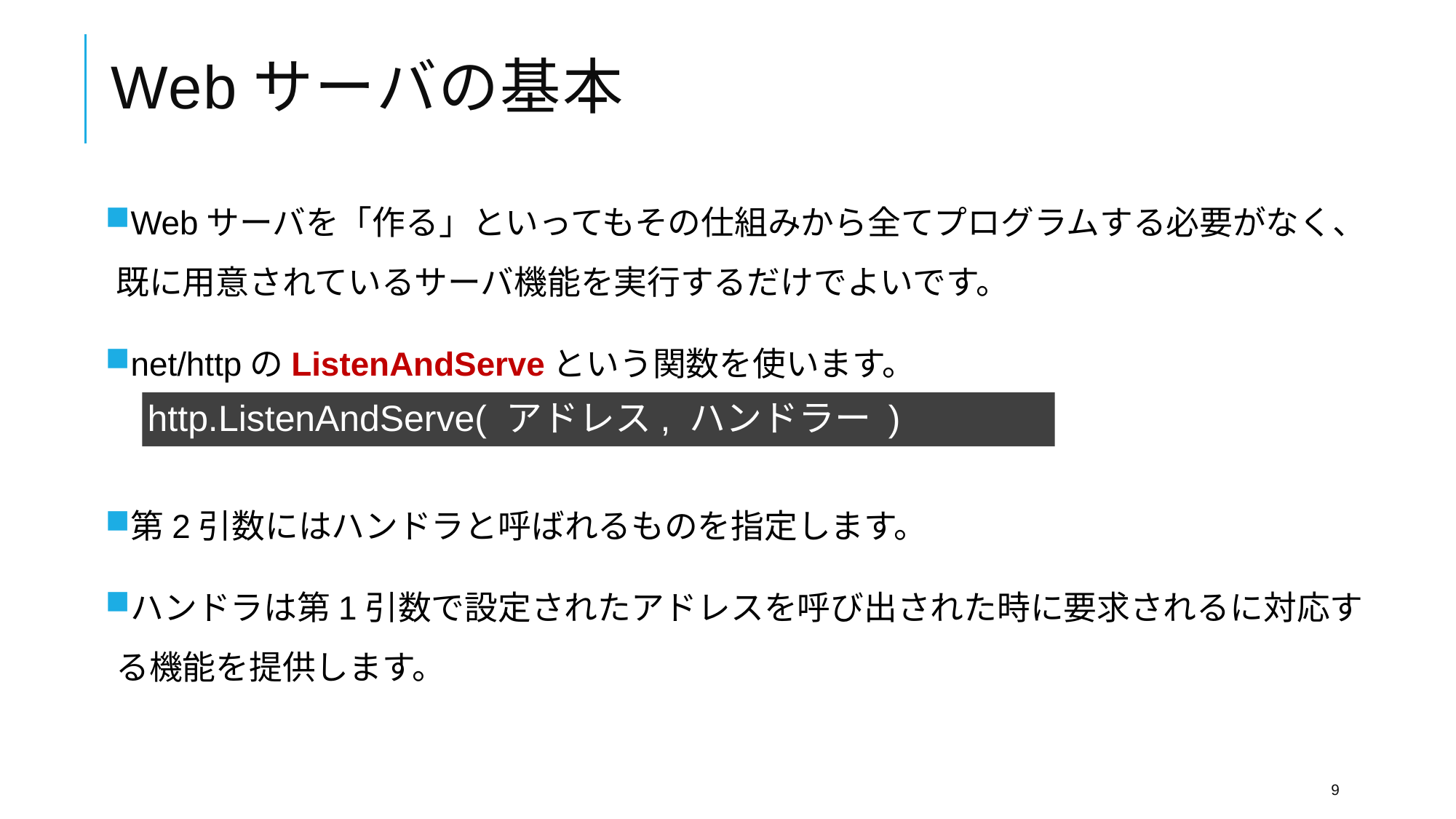

# Webサーバの基本
Webサーバを「作る」といってもその仕組みから全てプログラムする必要がなく、既に用意されているサーバ機能を実行するだけでよいです。
net/httpのListenAndServeという関数を使います。

第2引数にはハンドラと呼ばれるものを指定します。
ハンドラは第1引数で設定されたアドレスを呼び出された時に要求されるに対応する機能を提供します。
http.ListenAndServe( アドレス, ハンドラー )
9